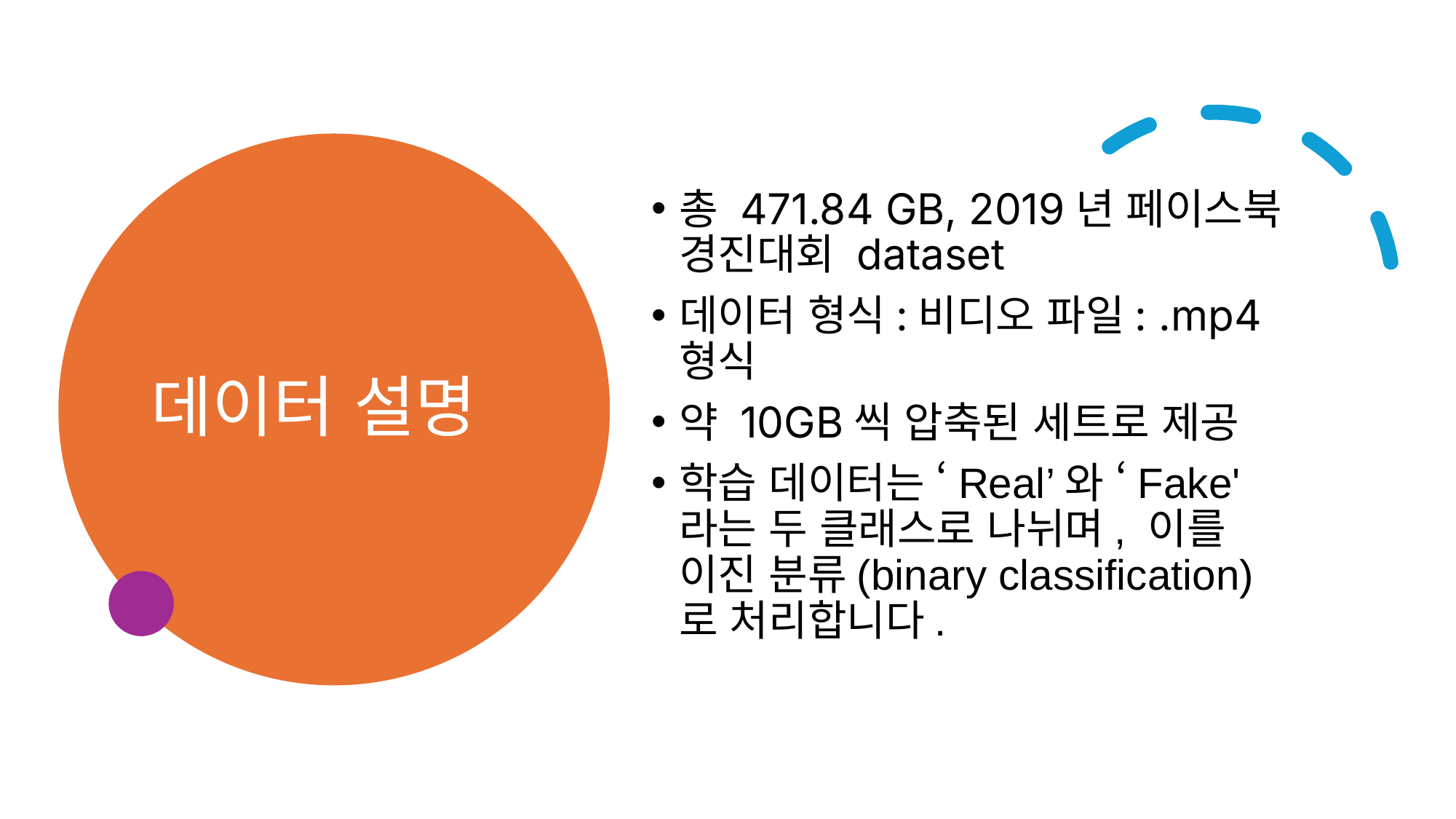

# 데이터 설명
총 471.84 GB, 2019년 페이스북 경진대회 dataset
데이터 형식:비디오 파일: .mp4 형식
약 10GB씩 압축된 세트로 제공
학습 데이터는 ‘Real’와 ‘Fake'라는 두 클래스로 나뉘며, 이를 이진 분류(binary classification)로 처리합니다.